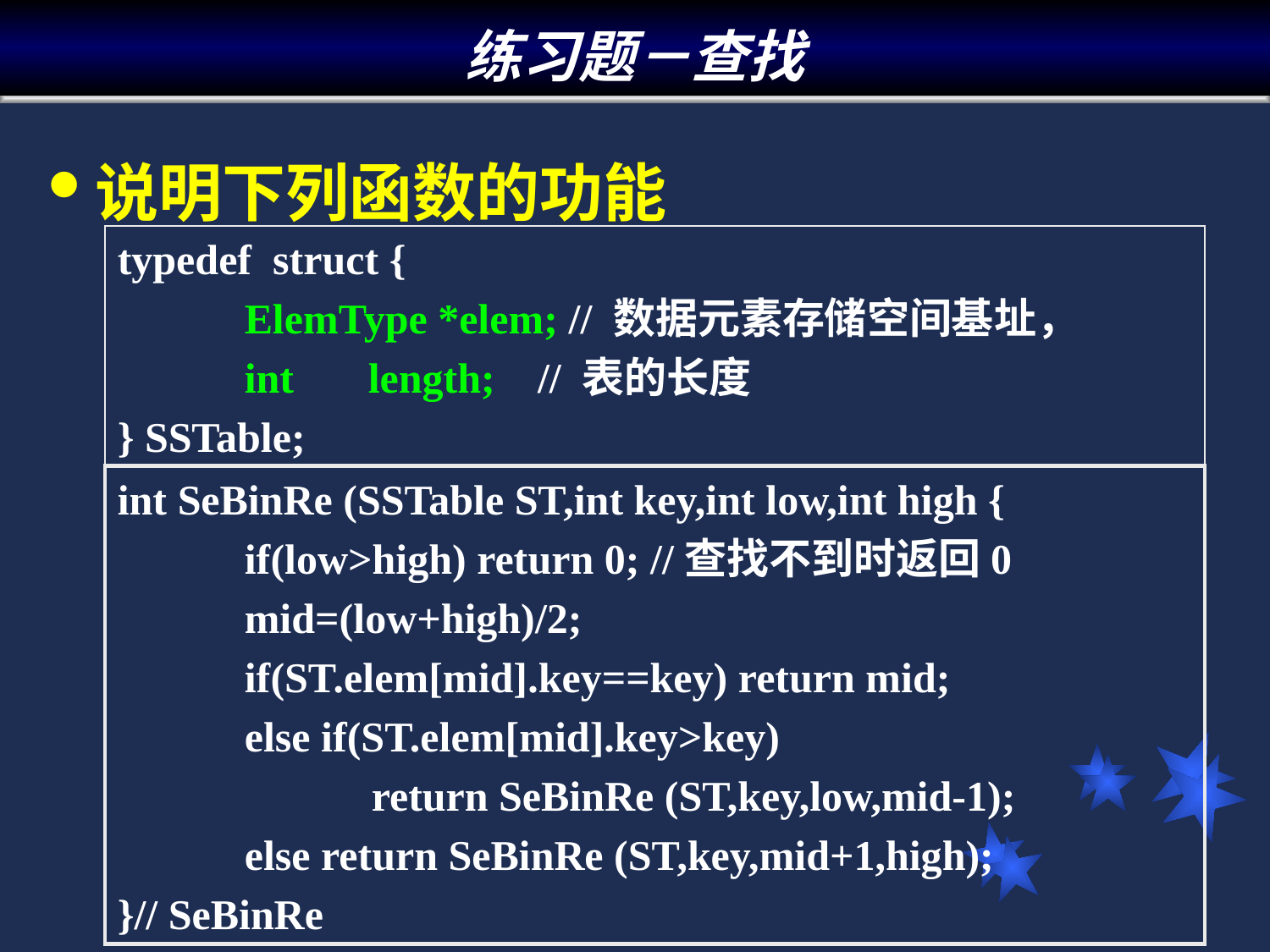

# 练习题－查找
说明下列函数的功能
typedef  struct {
	ElemType *elem; // 数据元素存储空间基址，
            int       length;    // 表的长度
} SSTable;
int SeBinRe (SSTable ST,int key,int low,int high {
	if(low>high) return 0; //查找不到时返回0
	mid=(low+high)/2;
	if(ST.elem[mid].key==key) return mid;
	else if(ST.elem[mid].key>key)
		return SeBinRe (ST,key,low,mid-1);
	else return SeBinRe (ST,key,mid+1,high);
}// SeBinRe